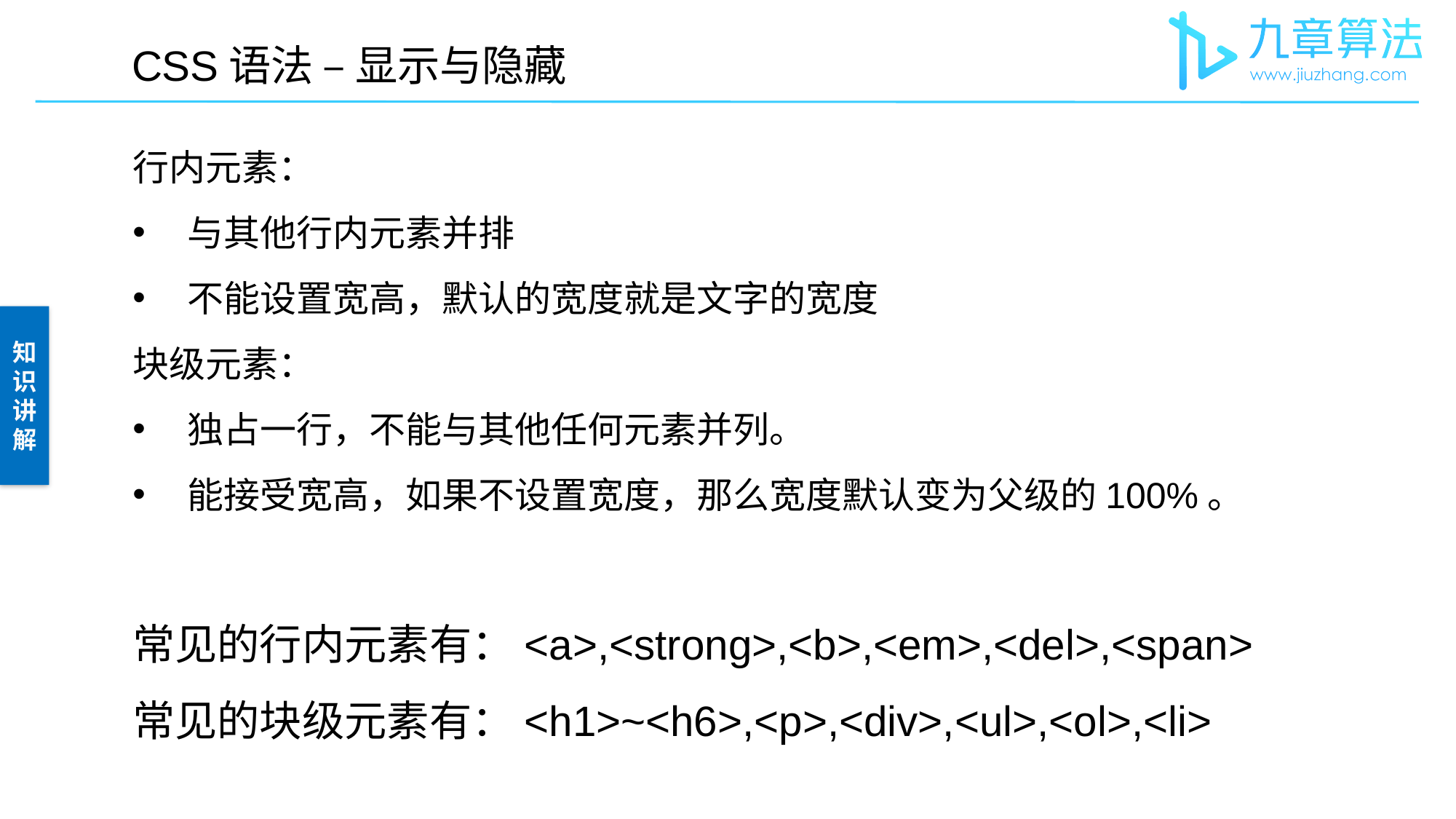

CSS语法 – 显示与隐藏
行内元素：
与其他行内元素并排
不能设置宽高，默认的宽度就是文字的宽度
块级元素：
独占一行，不能与其他任何元素并列。
能接受宽高，如果不设置宽度，那么宽度默认变为父级的100%。

常见的行内元素有：<a>,<strong>,<b>,<em>,<del>,<span>
常见的块级元素有：<h1>~<h6>,<p>,<div>,<ul>,<ol>,<li>